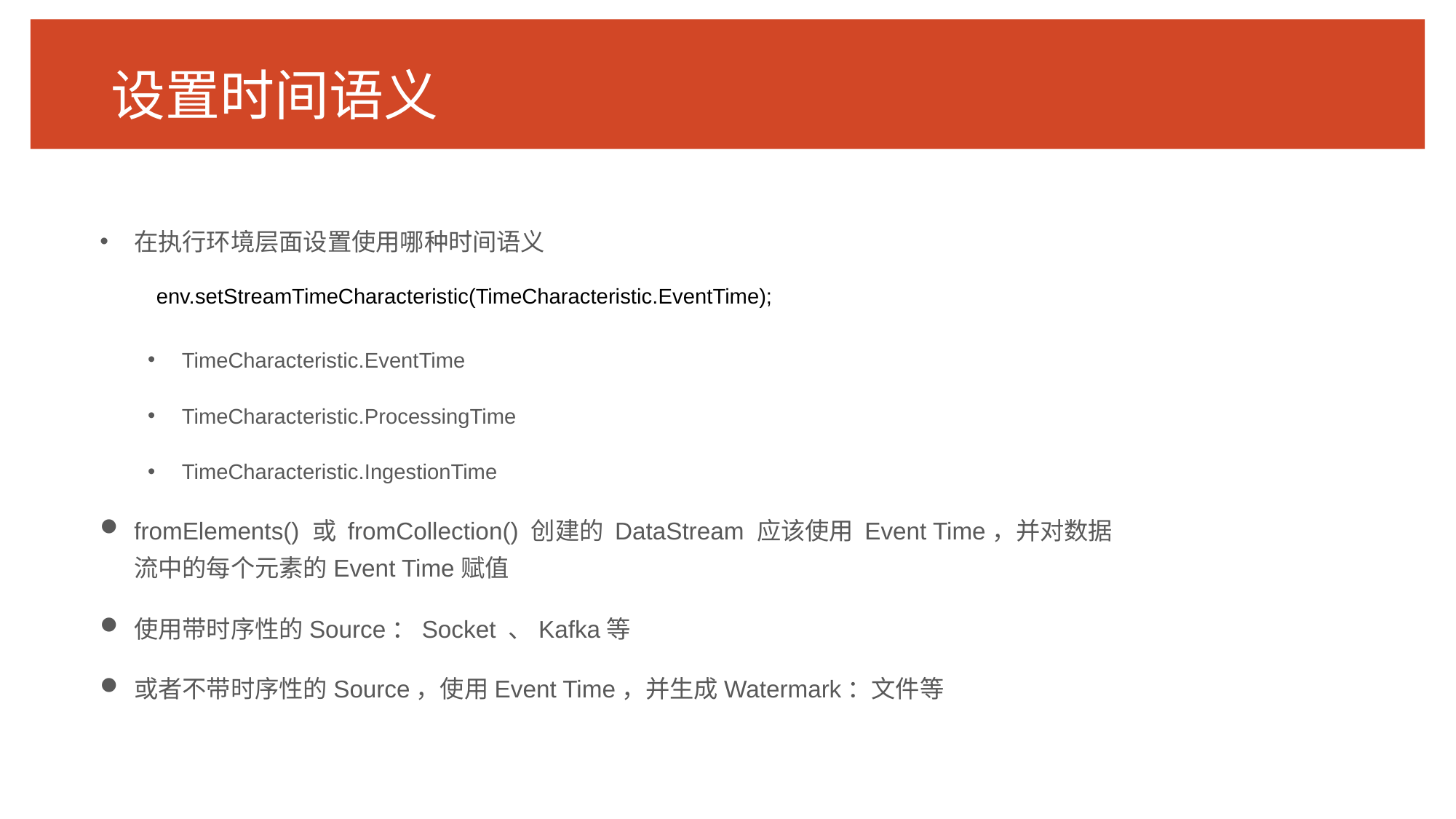

# 设置时间语义
在执行环境层面设置使用哪种时间语义

TimeCharacteristic.EventTime
TimeCharacteristic.ProcessingTime
TimeCharacteristic.IngestionTime
fromElements() 或 fromCollection() 创建的 DataStream 应该使用 Event Time，并对数据流中的每个元素的Event Time赋值
使用带时序性的Source：Socket 、Kafka等
或者不带时序性的Source，使用Event Time，并生成Watermark：文件等

env.setStreamTimeCharacteristic(TimeCharacteristic.EventTime);